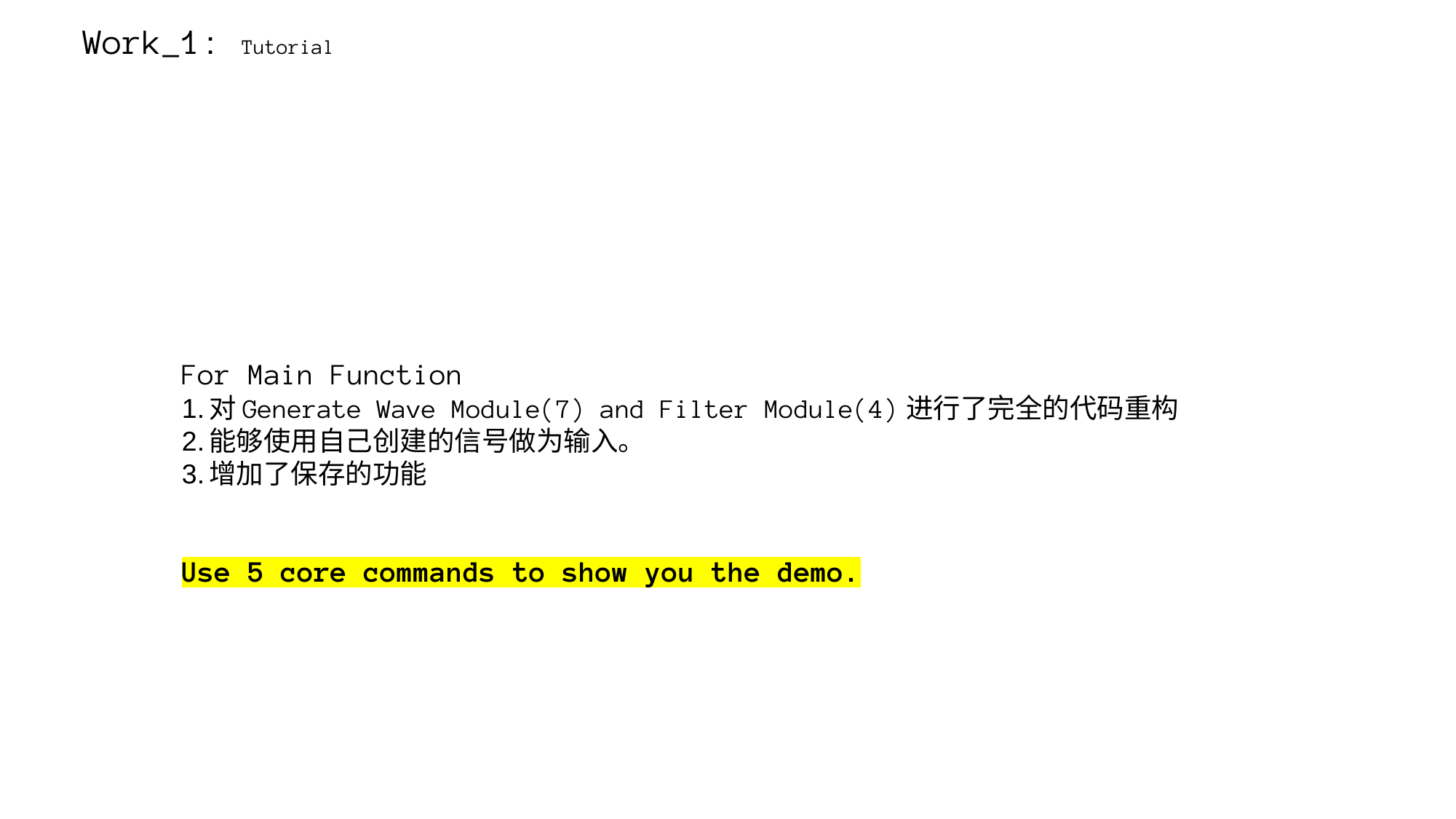

Work_1: Tutorial
For Main Function
对Generate Wave Module(7) and Filter Module(4)进行了完全的代码重构
能够使用自己创建的信号做为输入。
增加了保存的功能
Use 5 core commands to show you the demo.